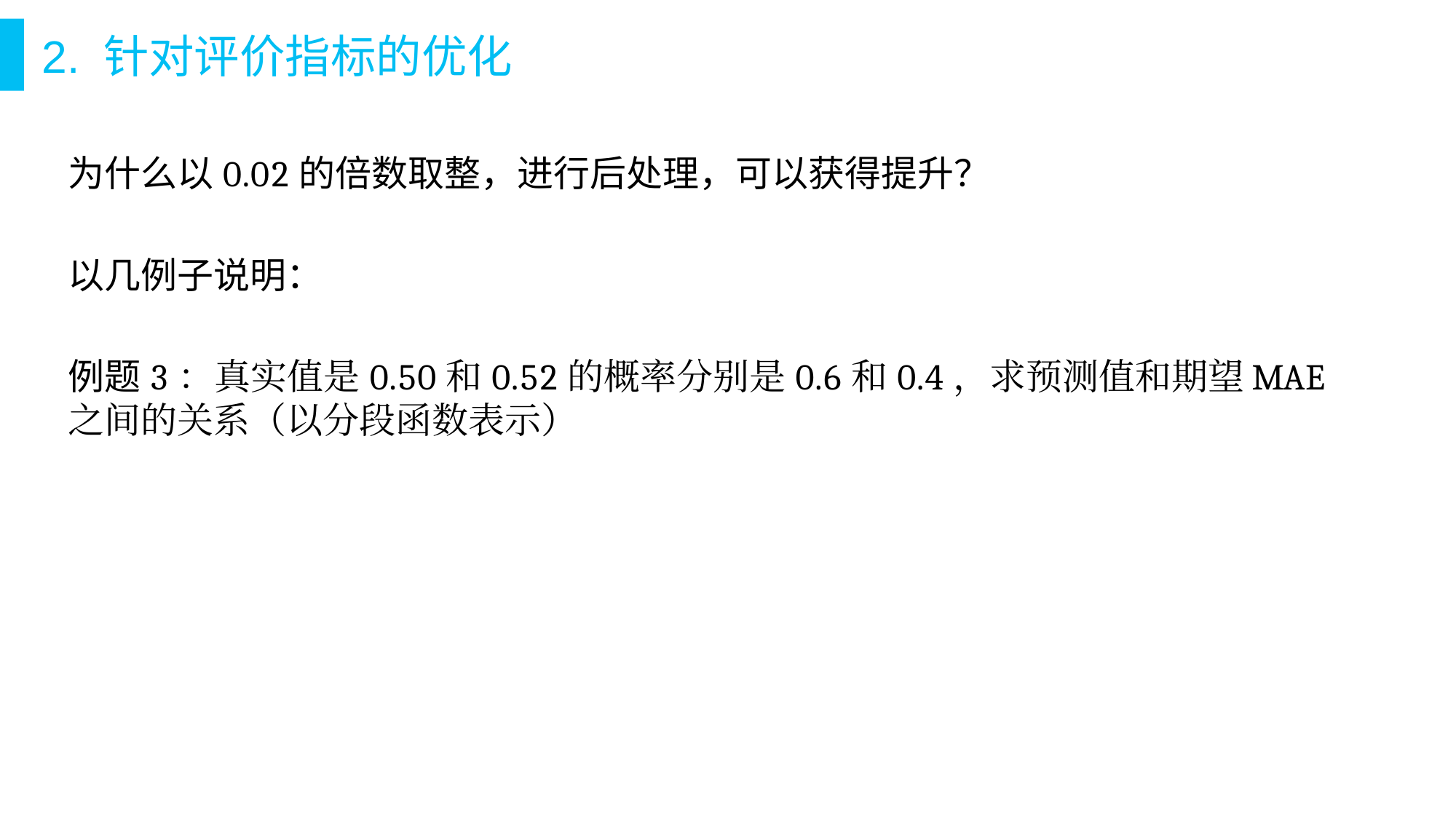

# 2. 针对评价指标的优化

为什么以0.02的倍数取整，进行后处理，可以获得提升？

以几例子说明：

例题3：真实值是0.50和0.52的概率分别是0.6和0.4，求预测值和期望MAE之间的关系（以分段函数表示）